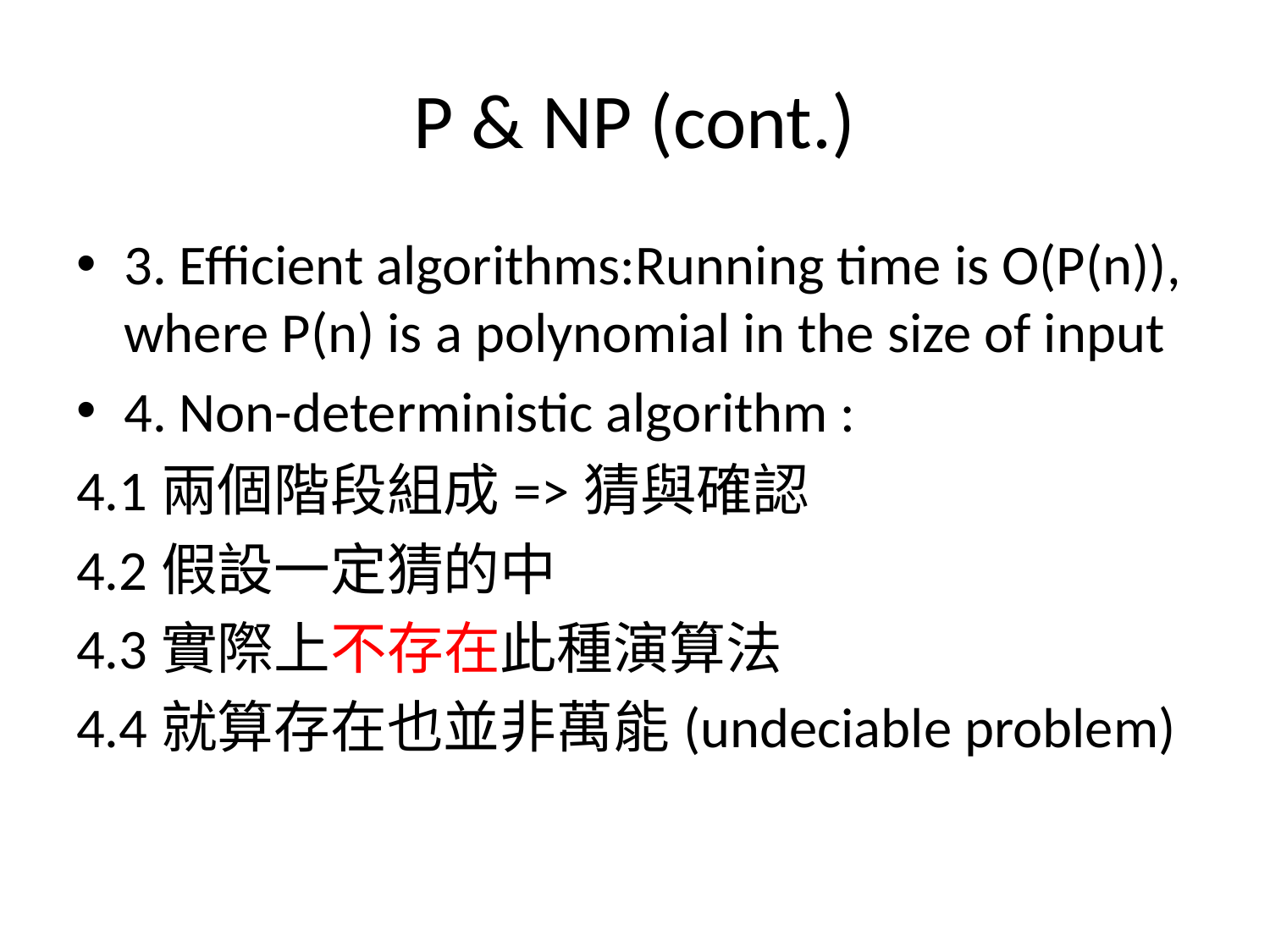

# P & NP (cont.)
3. Efficient algorithms:Running time is O(P(n)), where P(n) is a polynomial in the size of input
4. Non-deterministic algorithm :
4.1兩個階段組成=>猜與確認
4.2假設一定猜的中
4.3實際上不存在此種演算法
4.4就算存在也並非萬能(undeciable problem)